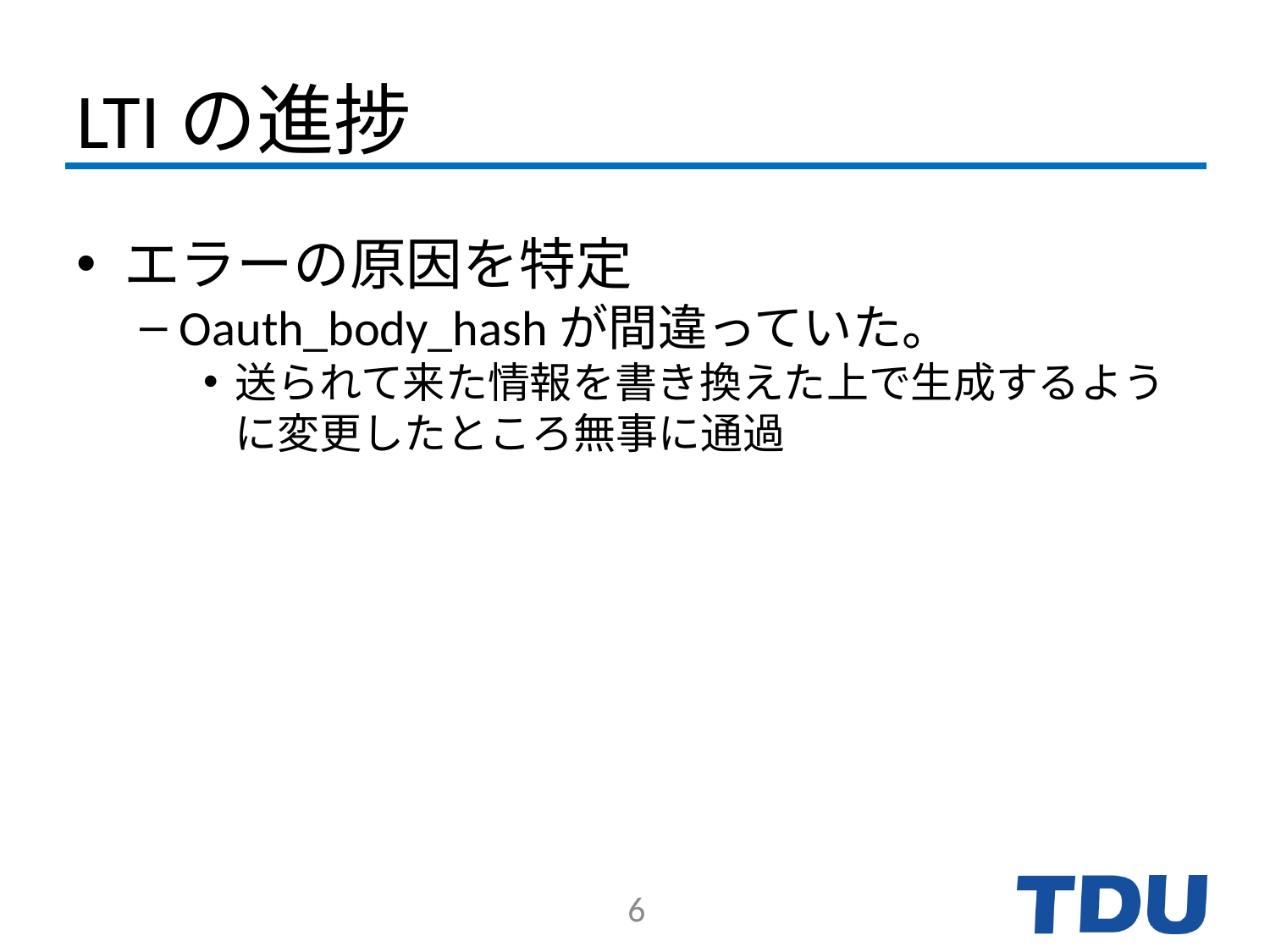

# LTIの進捗
エラーの原因を特定
Oauth_body_hashが間違っていた。
送られて来た情報を書き換えた上で生成するように変更したところ無事に通過
6